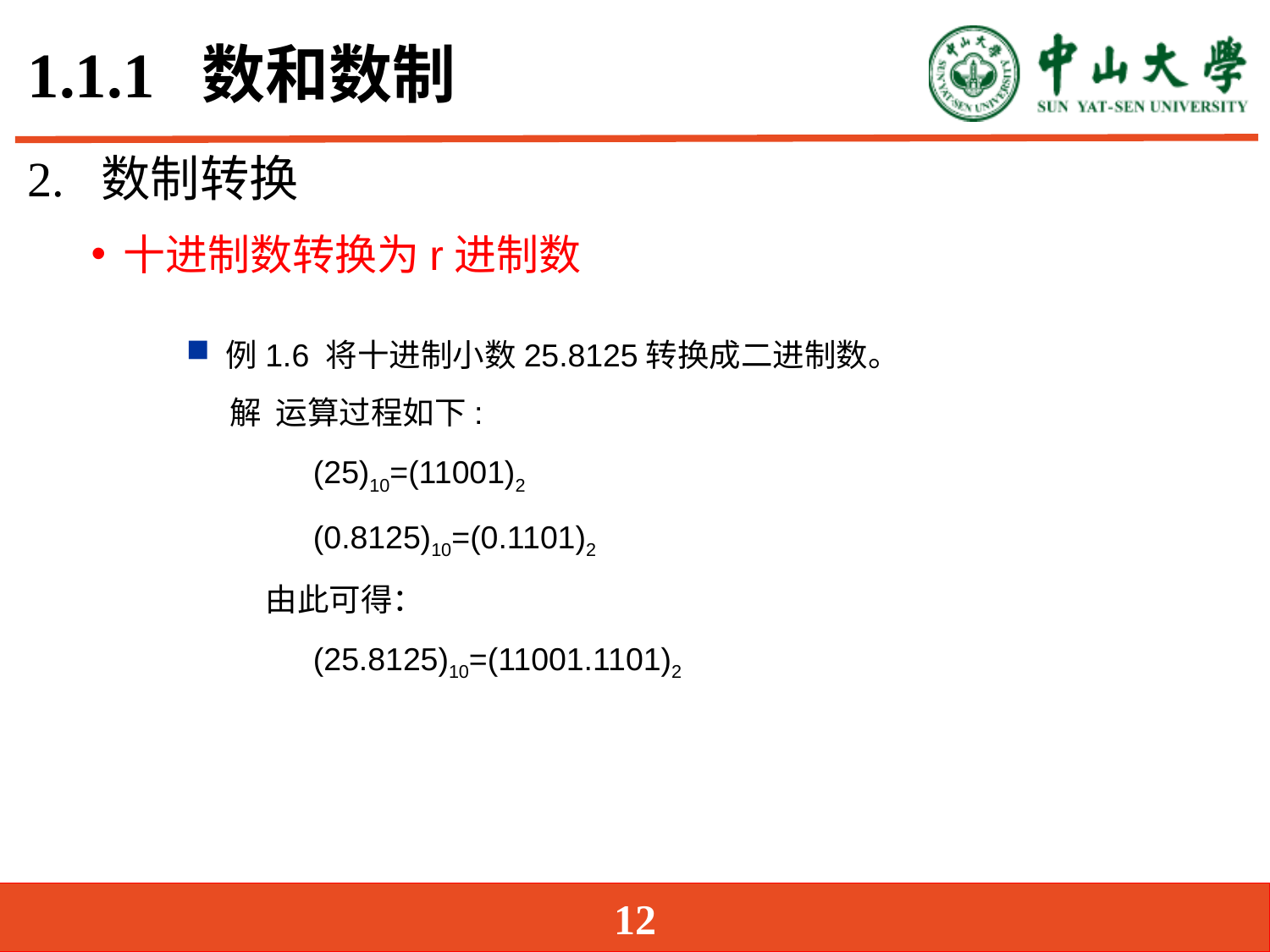

# 1.1.1  数和数制
2.  数制转换
十进制数转换为r进制数

例1.6 将十进制小数25.8125转换成二进制数。
     解  运算过程如下:
	(25)10=(11001)2
	(0.8125)10=(0.1101)2
          由此可得：
	(25.8125)10=(11001.1101)2
12